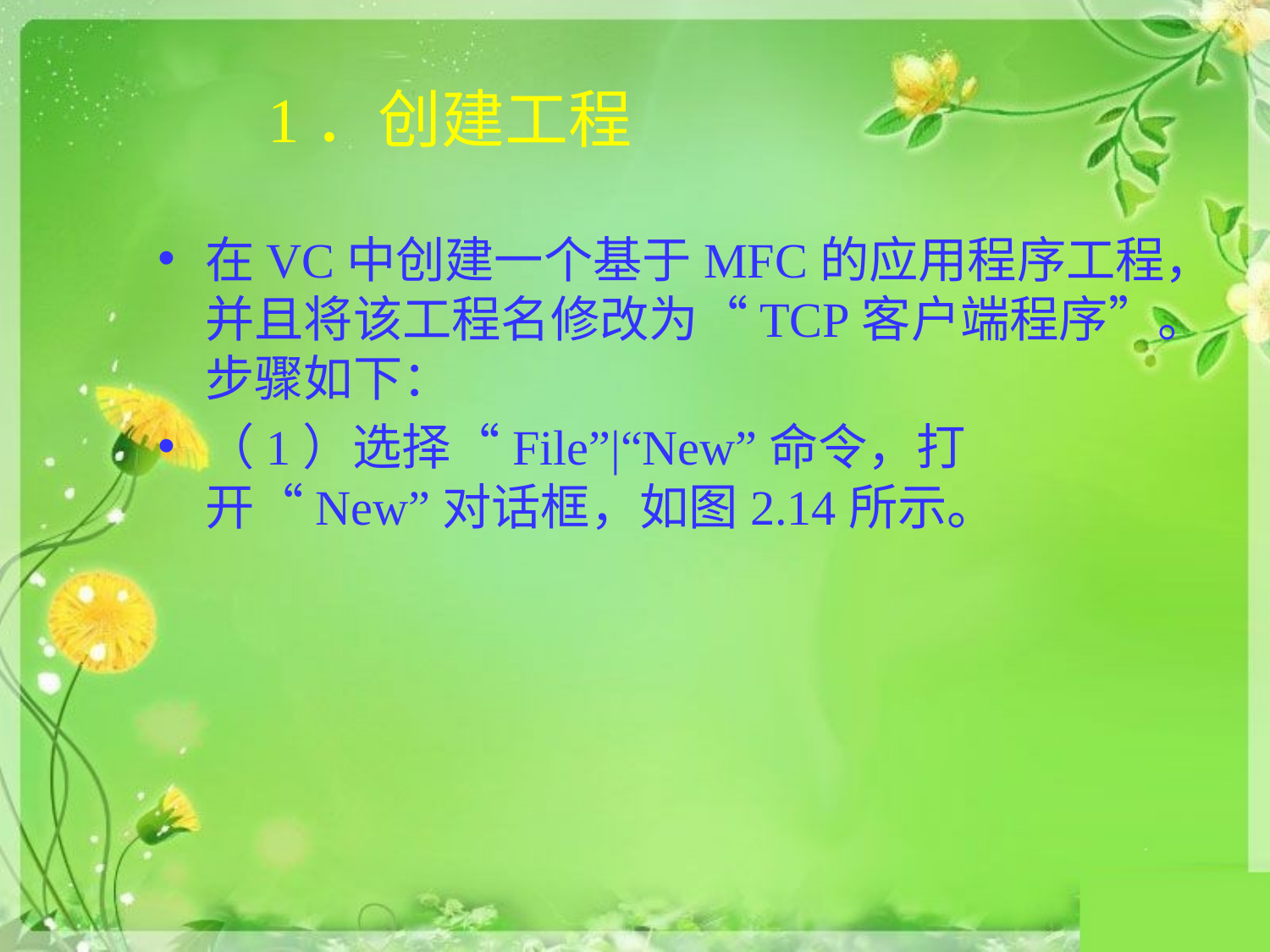

# 1．创建工程
在VC中创建一个基于MFC的应用程序工程，并且将该工程名修改为“TCP客户端程序”。步骤如下：
（1）选择“File”|“New”命令，打开“New”对话框，如图2.14所示。